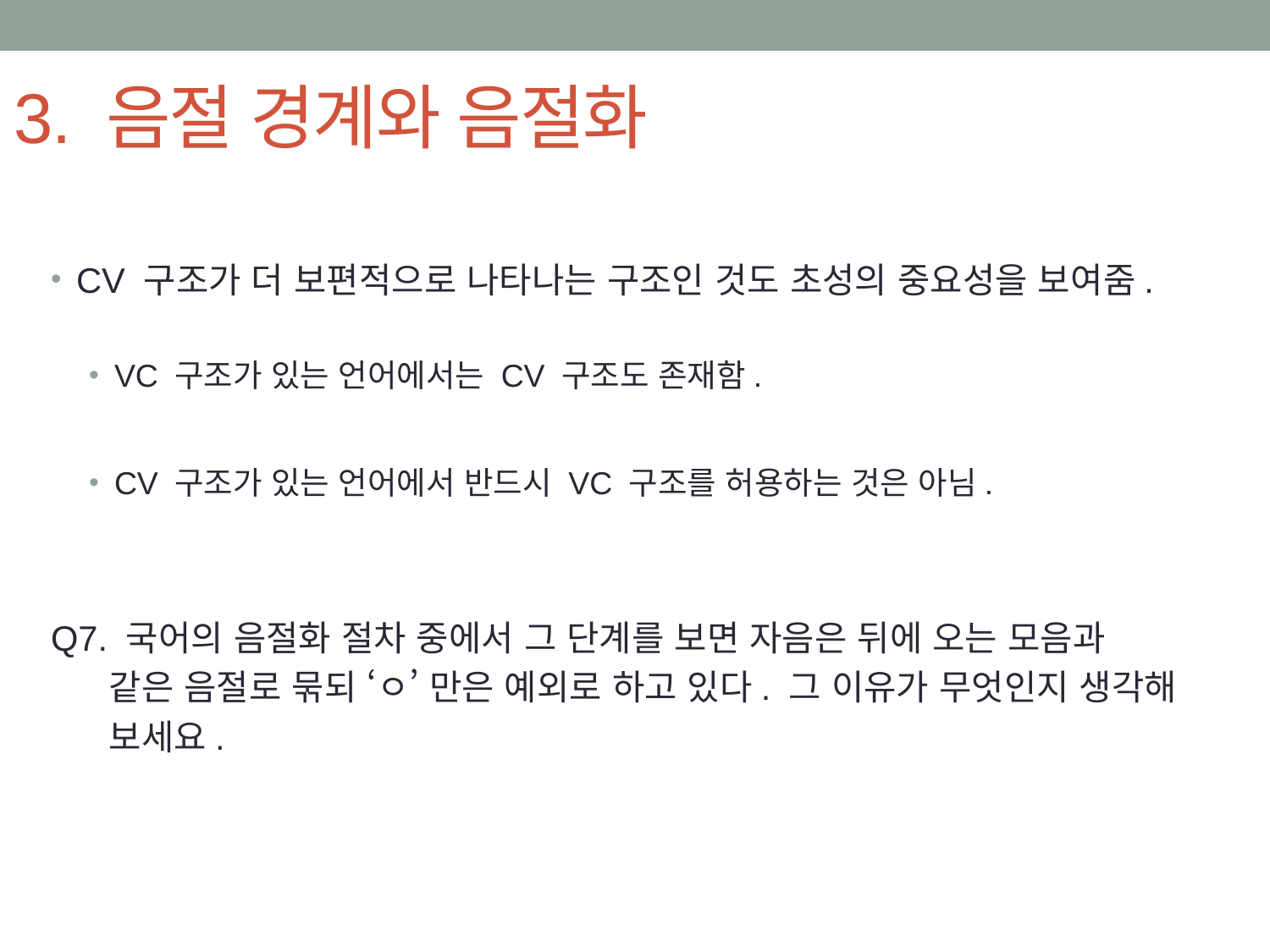

# 3. 음절 경계와 음절화

CV 구조가 더 보편적으로 나타나는 구조인 것도 초성의 중요성을 보여줌.

VC 구조가 있는 언어에서는 CV 구조도 존재함.

CV 구조가 있는 언어에서 반드시 VC 구조를 허용하는 것은 아님.

Q7. 국어의 음절화 절차 중에서 그 단계를 보면 자음은 뒤에 오는 모음과
     같은 음절로 묶되 ‘ㅇ’ 만은 예외로 하고 있다. 그 이유가 무엇인지 생각해
     보세요.